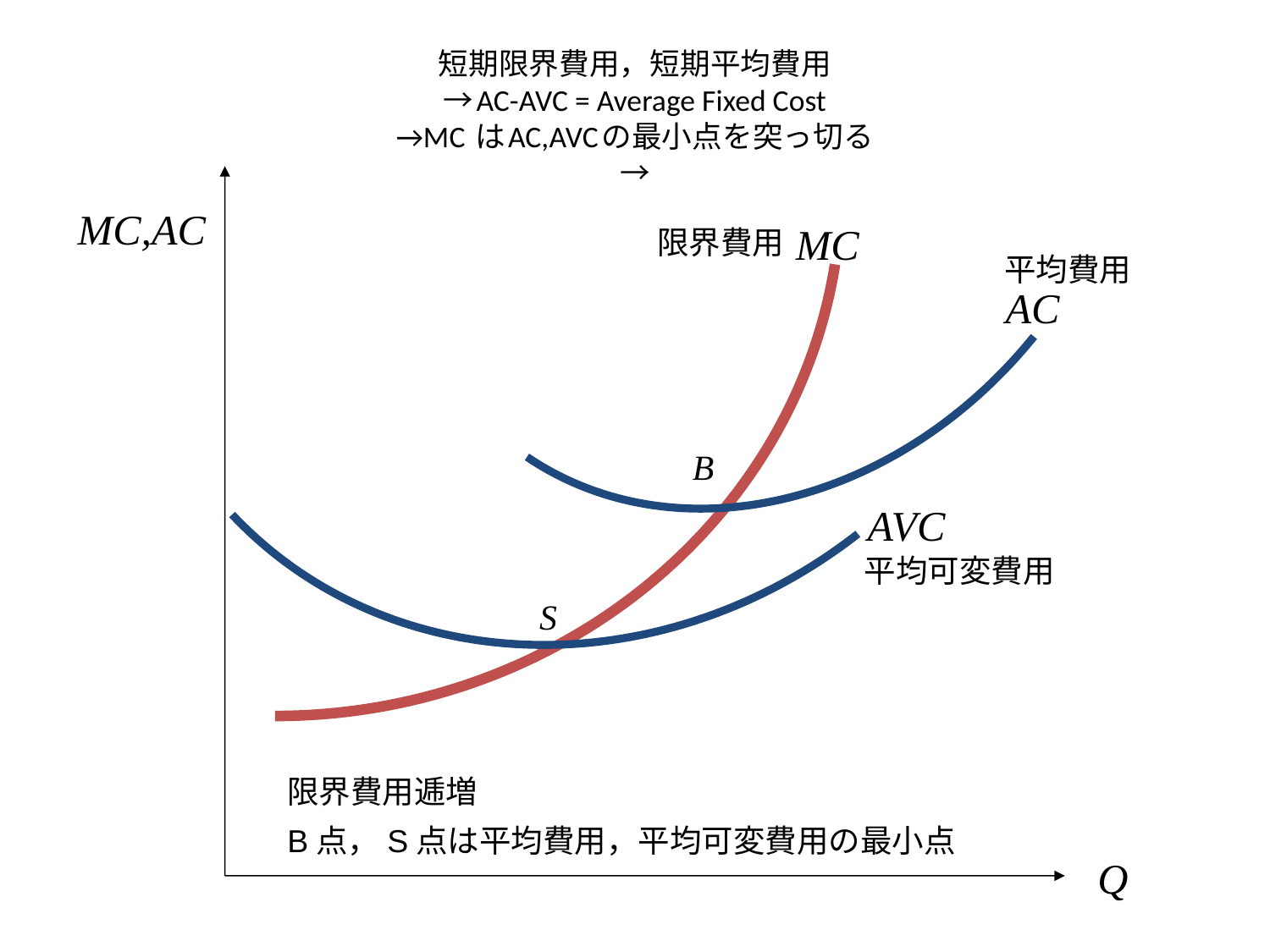

# 短期限界費用，短期平均費用 →AC-AVC = Average Fixed Cost →MC はAC,AVCの最小点を突っ切る →

MC,AC

MC
限界費用
平均費用
AC

B
AVC
平均可変費用
S
限界費用逓増
B点，S点は平均費用，平均可変費用の最小点
Q